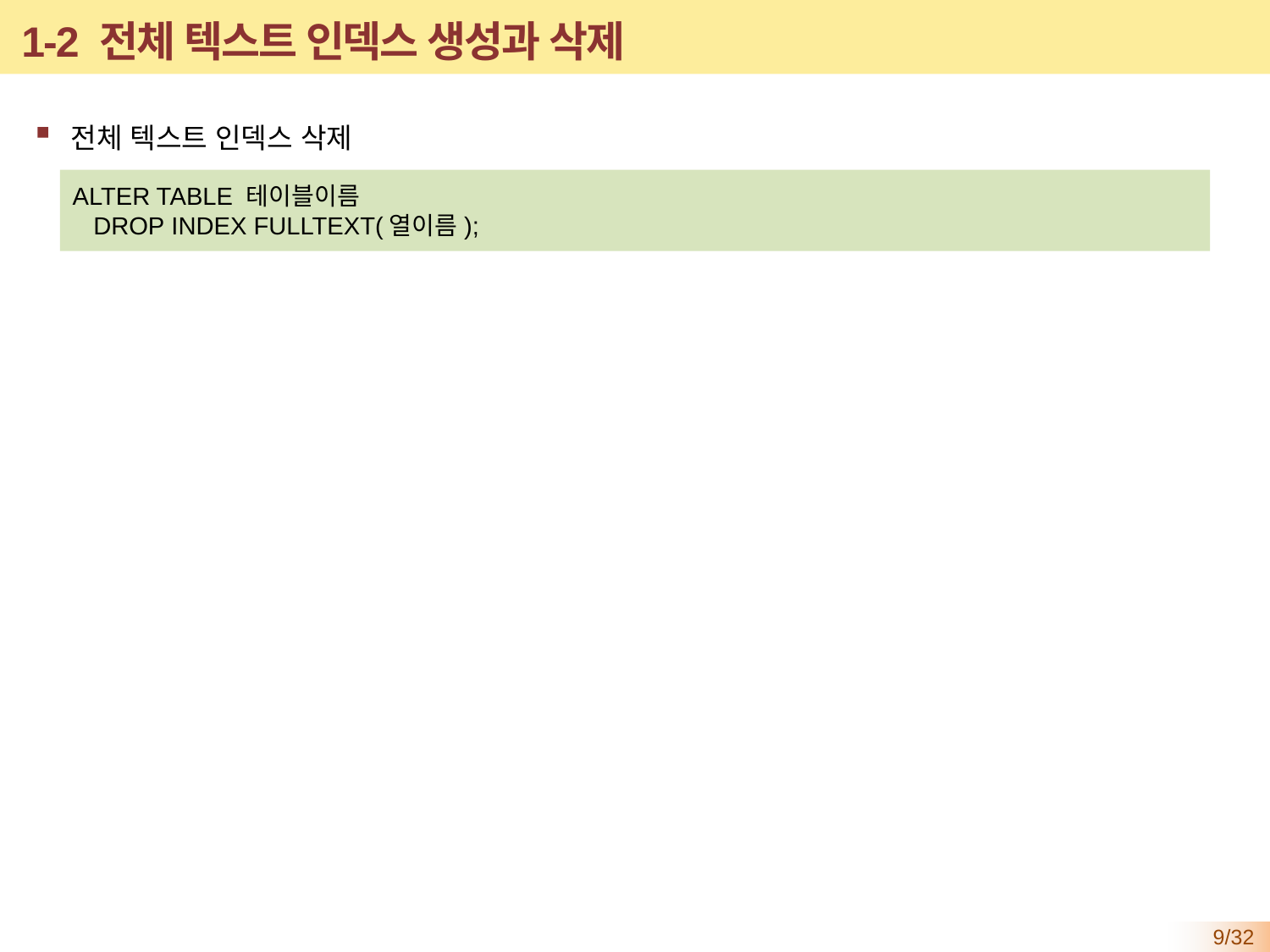

# 1-2 전체 텍스트 인덱스 생성과 삭제
전체 텍스트 인덱스 삭제

ALTER TABLE 테이블이름
   DROP INDEX FULLTEXT(열이름);